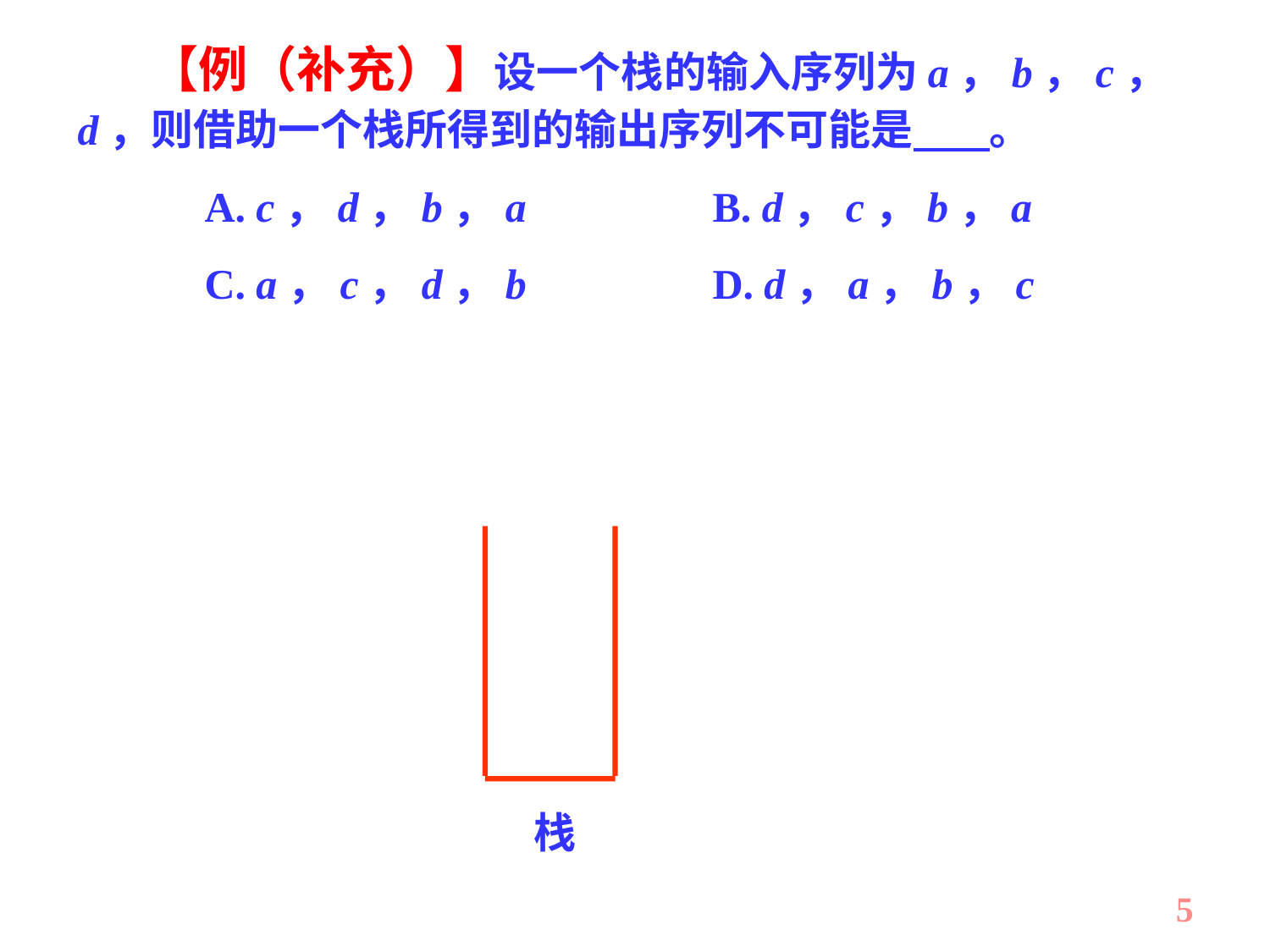

【例（补充）】设一个栈的输入序列为a，b，c，d，则借助一个栈所得到的输出序列不可能是        。
	A. c，d，b，a		B. d，c，b，a
	C. a，c，d，b		D. d，a，b，c

栈
5